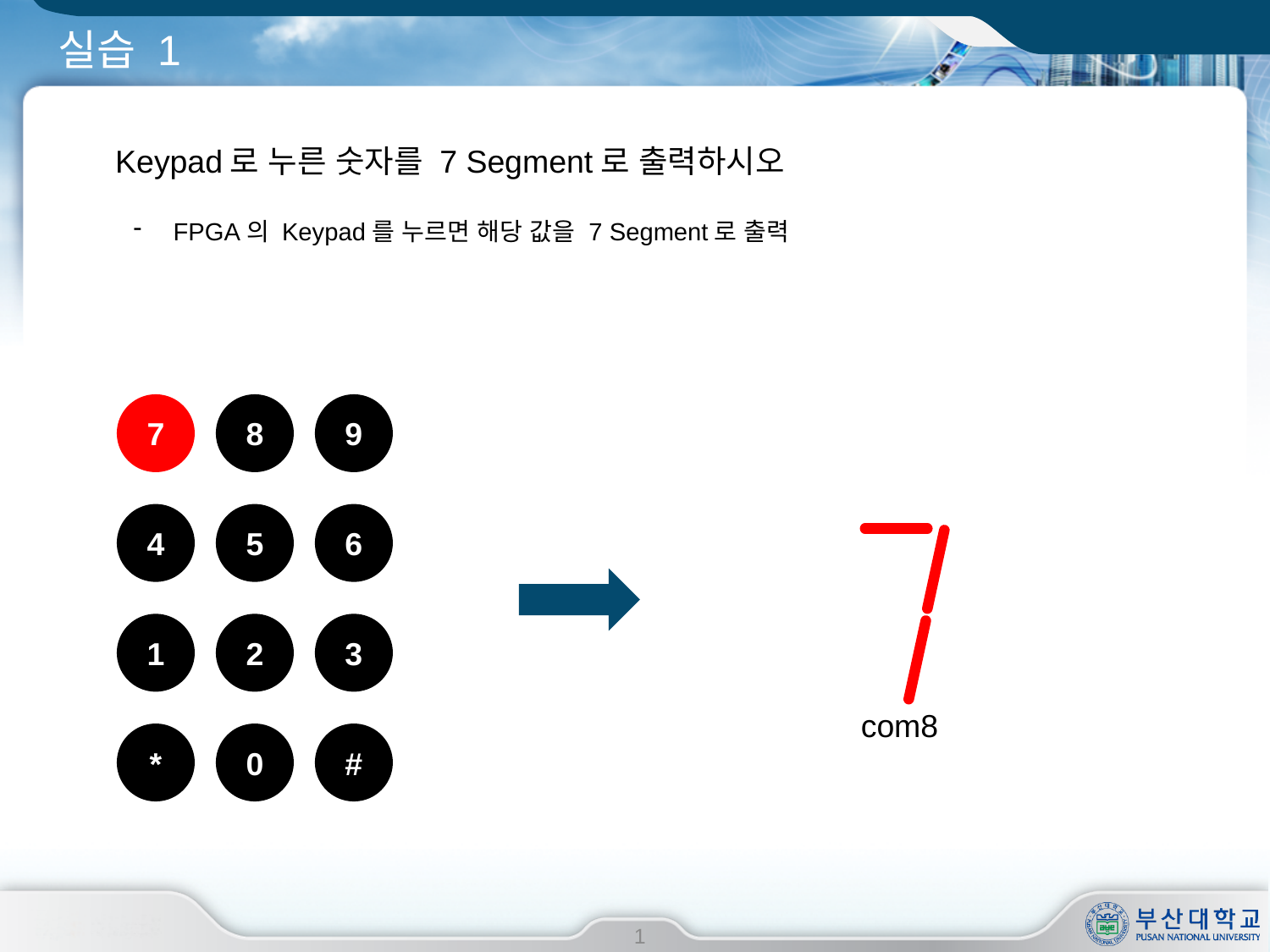

# 실습 1
Keypad로 누른 숫자를 7 Segment로 출력하시오
FPGA의 Keypad를 누르면 해당 값을 7 Segment로 출력
7
8
9
4
5
6

1
2
3
com8
*
0
#
1